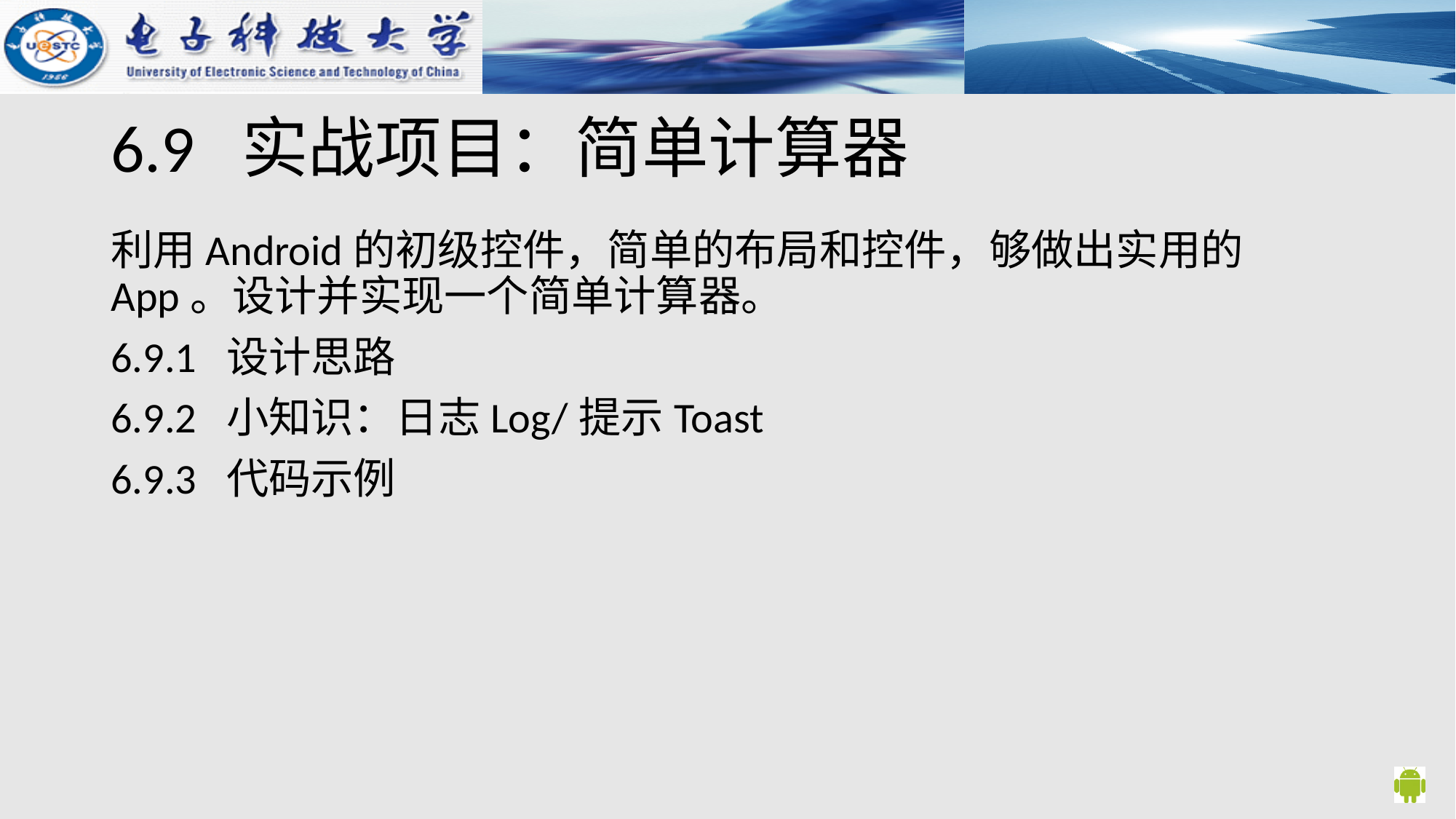

# 6.9  实战项目：简单计算器
利用Android的初级控件，简单的布局和控件，够做出实用的App。设计并实现一个简单计算器。
6.9.1  设计思路
6.9.2  小知识：日志Log/提示Toast
6.9.3  代码示例